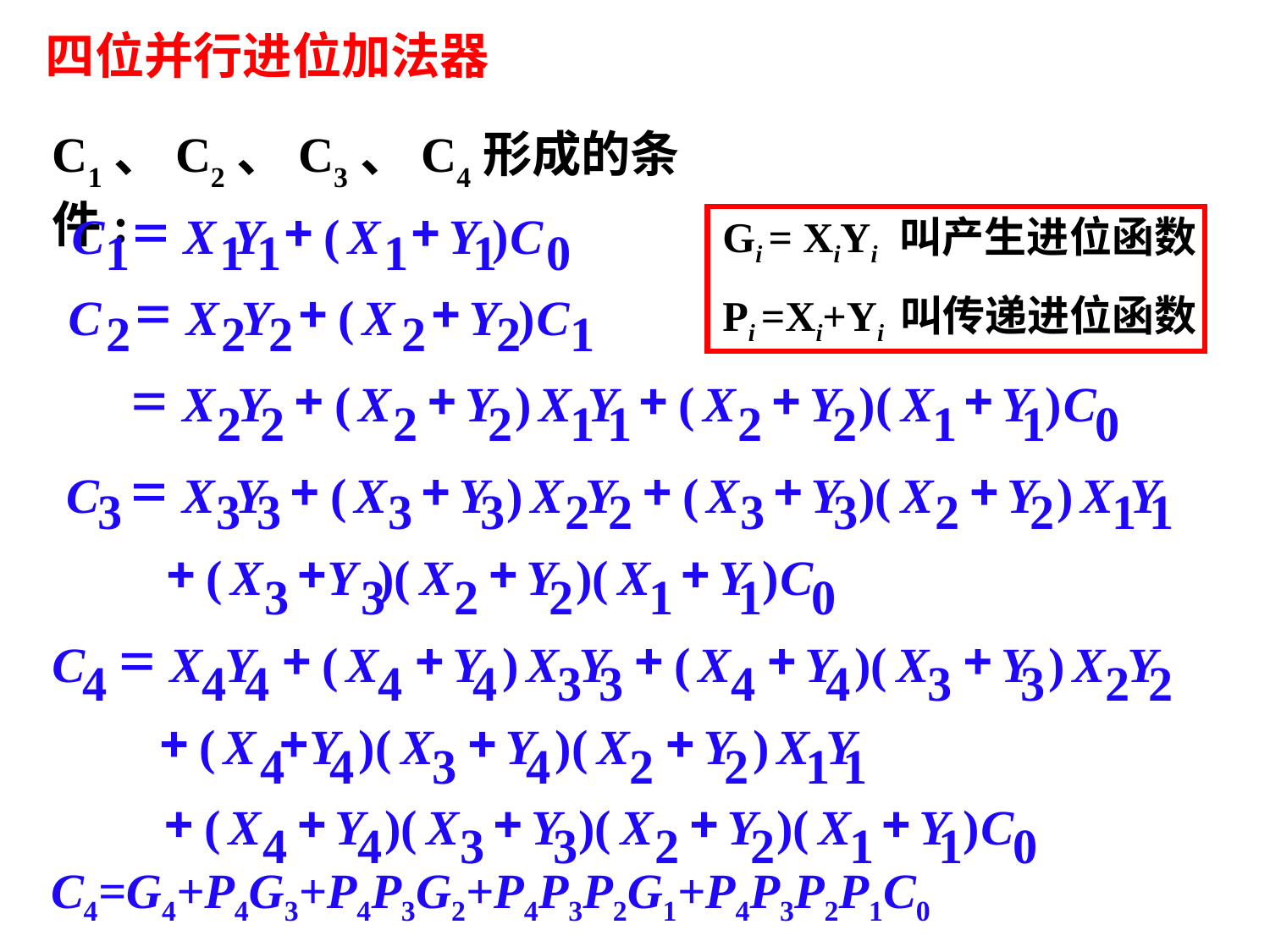

# 四位并行进位加法器
C1、C2、C3、C4形成的条件:
=
+
+
C
X
Y
(
X
Y
)
C
1
1
1
1
1
0
Gi = XiYi  叫产生进位函数
Pi =Xi+Yi 叫传递进位函数

=
+
+
C
X
Y
(
X
Y
)
C
2
2
2
2
2
1
=
+
+
+
+
+
X
Y
(
X
Y
)
X
Y
(
X
Y
)(
X
Y
)
C
2
2
2
2
1
1
2
2
1
1
0
=
+
+
+
+
+
C
X
Y
(
X
Y
)
X
Y
(
X
Y
)(
X
Y
)
X
Y
3
3
3
3
3
2
2
3
3
2
2
1
1
+
+
+
+
(
X
Y
)(
X
Y
)(
X
Y
)
C
3
3
2
2
1
1
0
=
+
+
+
+
+
C
X
Y
(
X
Y
)
X
Y
(
X
Y
)(
X
Y
)
X
Y
4
4
4
4
4
3
3
4
4
3
3
2
2
+
+
+
+
(
X
Y
)(
X
Y
)(
X
Y
)
X
Y
4
4
3
4
2
2
1
1
+
+
+
+
+
(
X
Y
)(
X
Y
)(
X
Y
)(
X
Y
)
C
4
4
3
3
2
2
1
1
0
C4=G4+P4G3+P4P3G2+P4P3P2G1+P4P3P2P1C0